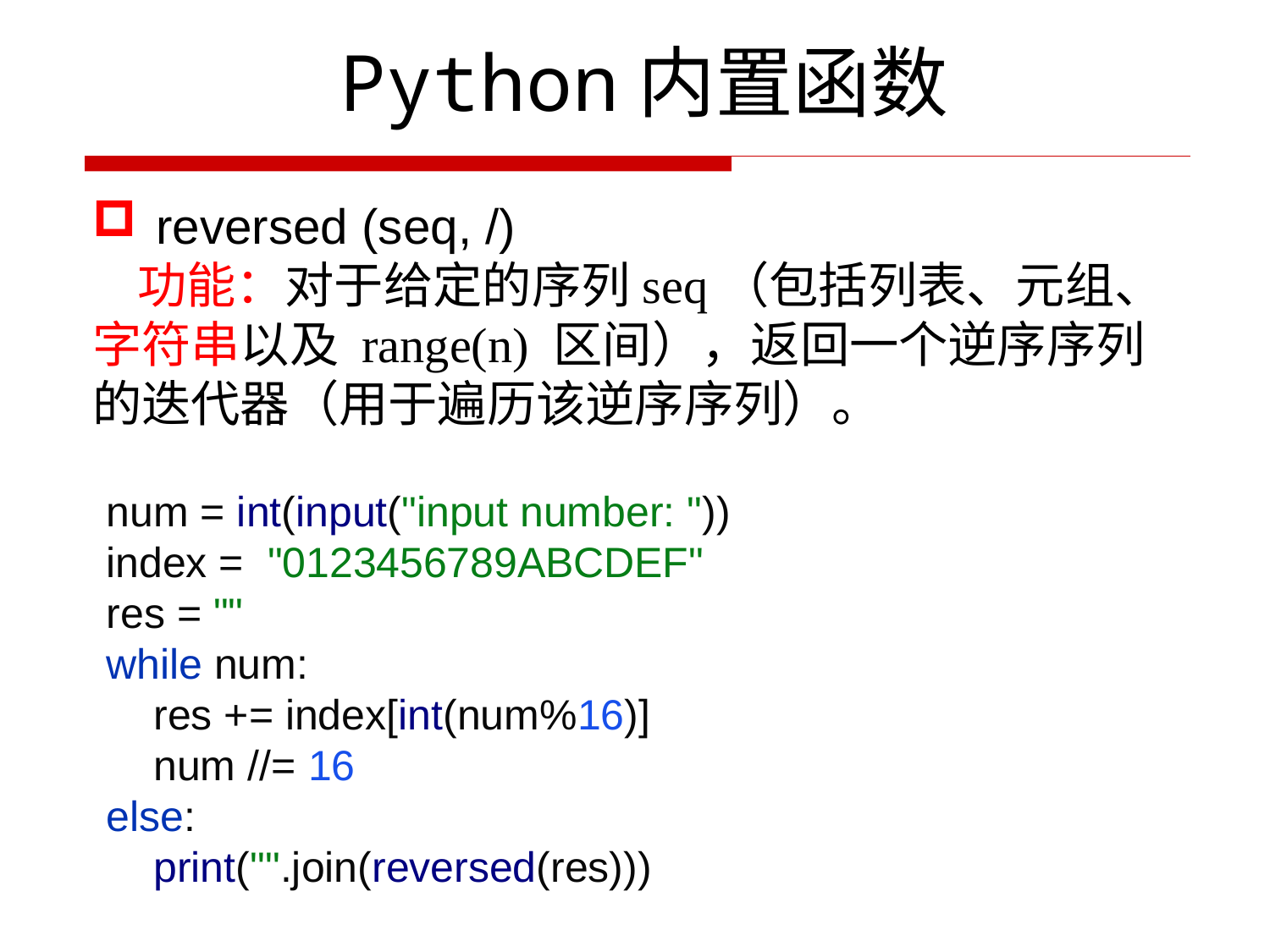

# Python内置函数
reversed (seq, /)
   功能：对于给定的序列seq（包括列表、元组、字符串以及 range(n) 区间），返回一个逆序序列的迭代器（用于遍历该逆序序列）。
num = int(input("input number: "))
index =  "0123456789ABCDEF"
res = ""
while num:
    res += index[int(num%16)]
    num //= 16
else:
    print("".join(reversed(res)))

50